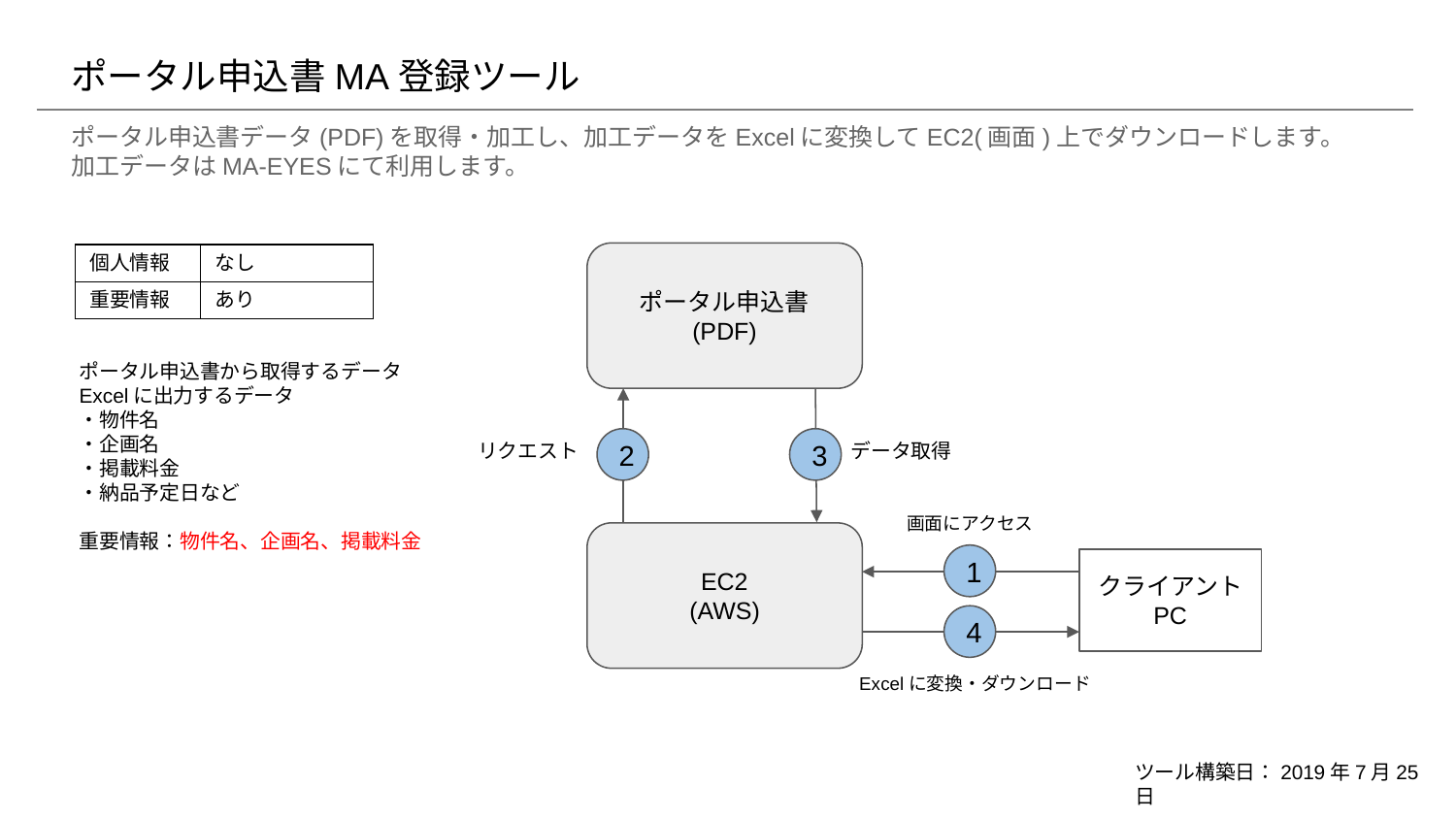

# ポータル申込書MA登録ツール
ポータル申込書データ(PDF)を取得・加工し、加工データをExcelに変換してEC2(画面)上でダウンロードします。
加工データはMA-EYESにて利用します。
ポータル申込書
(PDF)
| 個人情報 | なし |
| --- | --- |
| 重要情報 | あり |
ポータル申込書から取得するデータ
Excelに出力するデータ
・物件名
・企画名
・掲載料金
・納品予定日など

重要情報：物件名、企画名、掲載料金
リクエスト
データ取得
2
3
画面にアクセス
EC2
(AWS)
1
クライアント
PC
4
Excelに変換・ダウンロード
ツール構築日：2019年7月25日